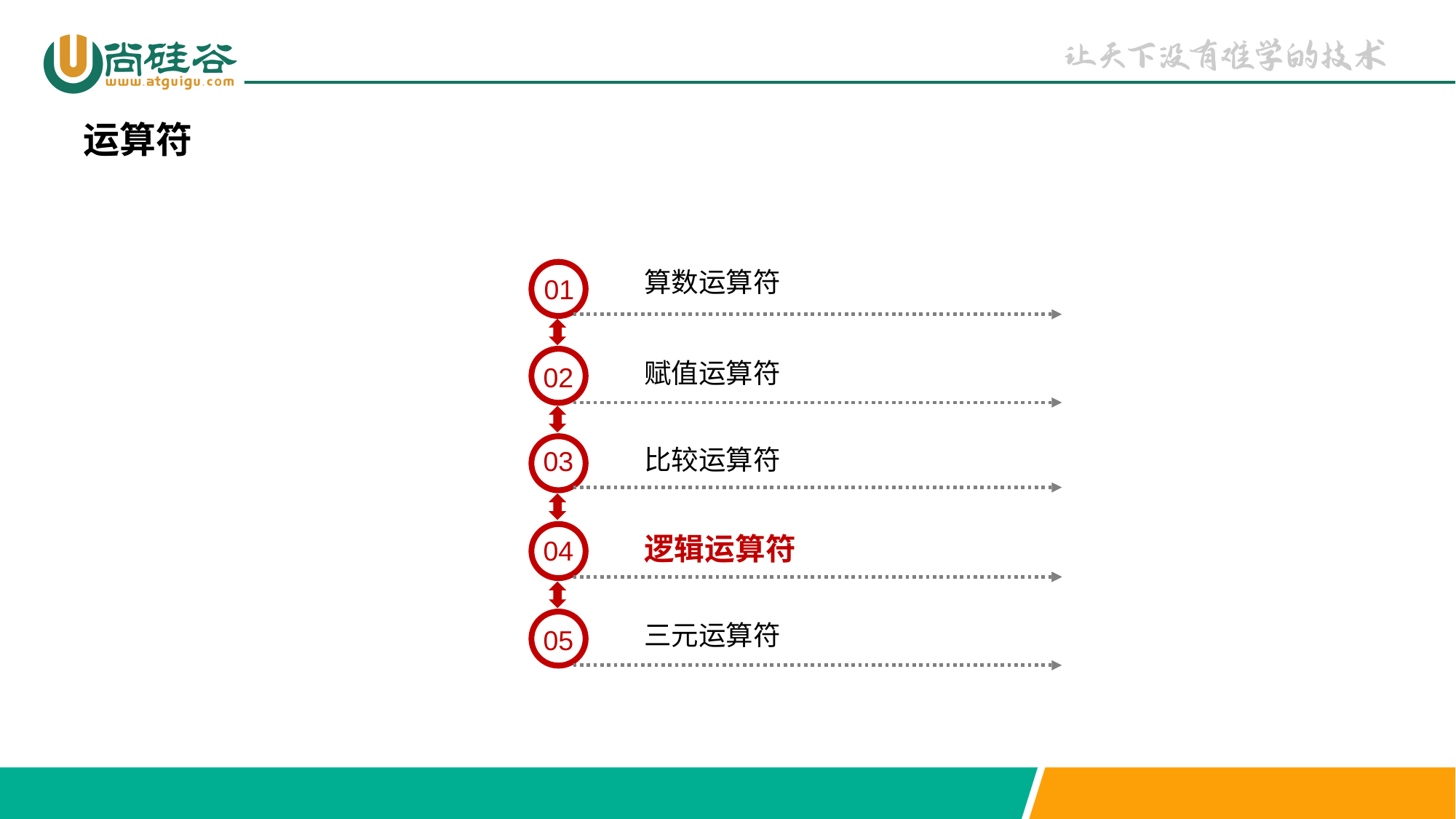

运算符

算数运算符
01

赋值运算符
02

比较运算符
03

逻辑运算符
04

三元运算符
05